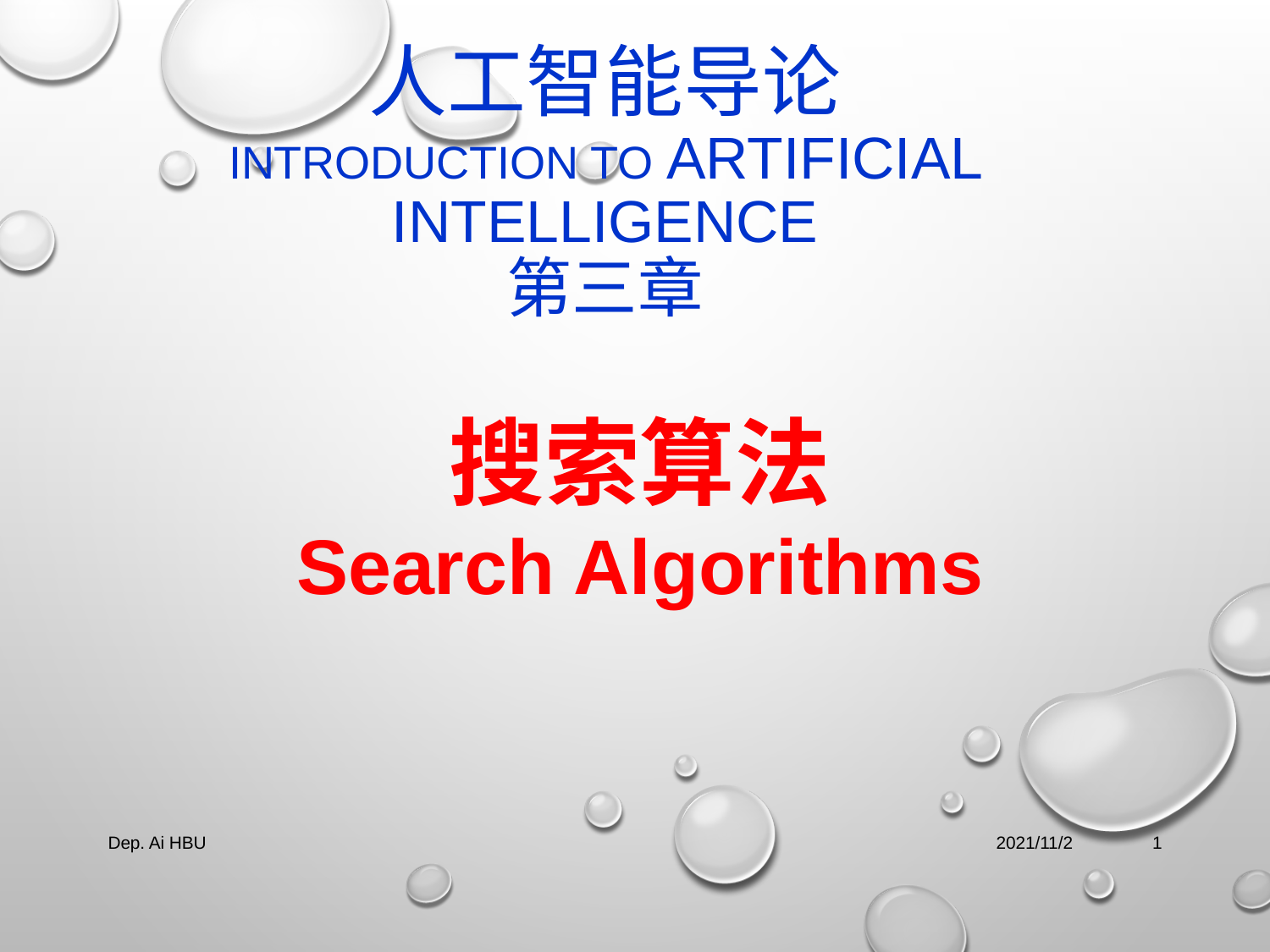

# 人工智能导论 Introduction to Artificial Intelligence 第三章
搜索算法
Search Algorithms

Dep. Ai HBU
2021/11/2
1